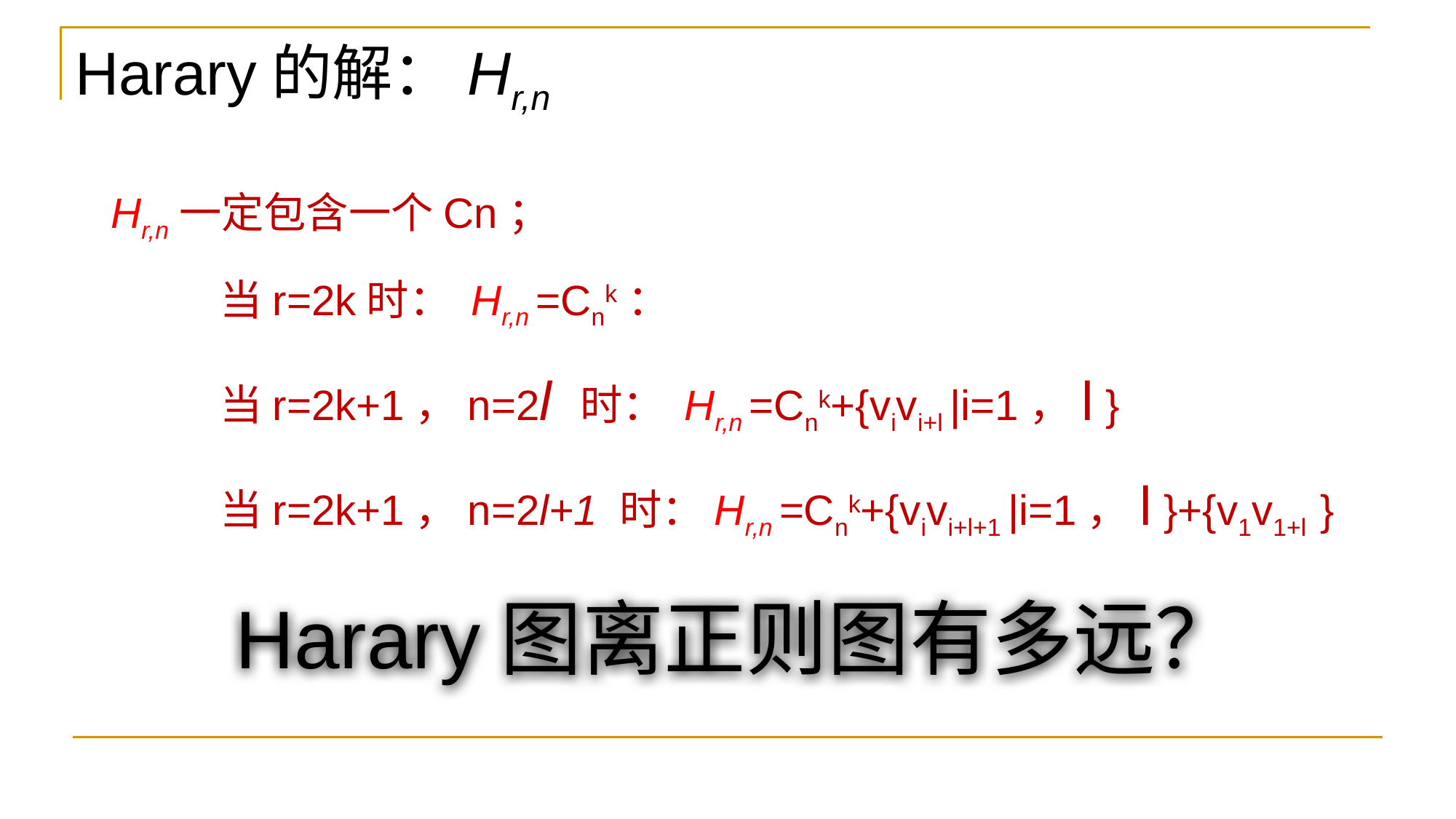

Harary的解：Hr,n
Hr,n一定包含一个Cn；
	当r=2k时： Hr,n =Cnk：
	当r=2k+1，n=2l 时： Hr,n =Cnk+{vivi+l |i=1，l }
	当r=2k+1，n=2l+1 时：Hr,n =Cnk+{vivi+l+1 |i=1，l }+{v1v1+l  }
Harary图离正则图有多远？